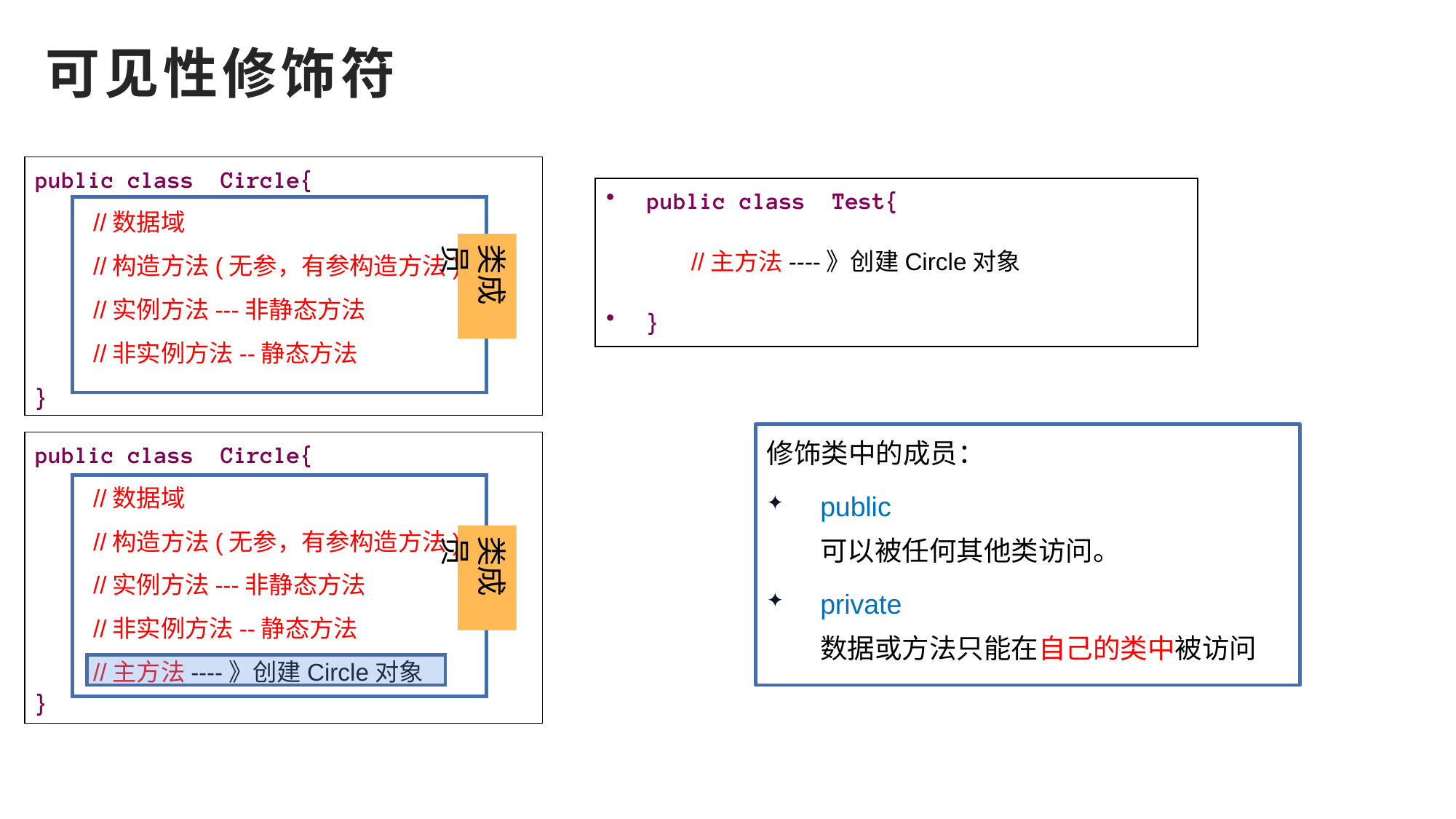

# 可见性修饰符
public class  Circle{
//数据域
//构造方法(无参，有参构造方法)
//实例方法---非静态方法
//非实例方法--静态方法
}
public class  Test{

//主方法----》创建Circle对象

}

类成员
修饰类中的成员：
public
	可以被任何其他类访问。
private
	数据或方法只能在自己的类中被访问

public class  Circle{
//数据域
//构造方法(无参，有参构造方法)
//实例方法---非静态方法
//非实例方法--静态方法
//主方法----》创建Circle对象
}

类成员